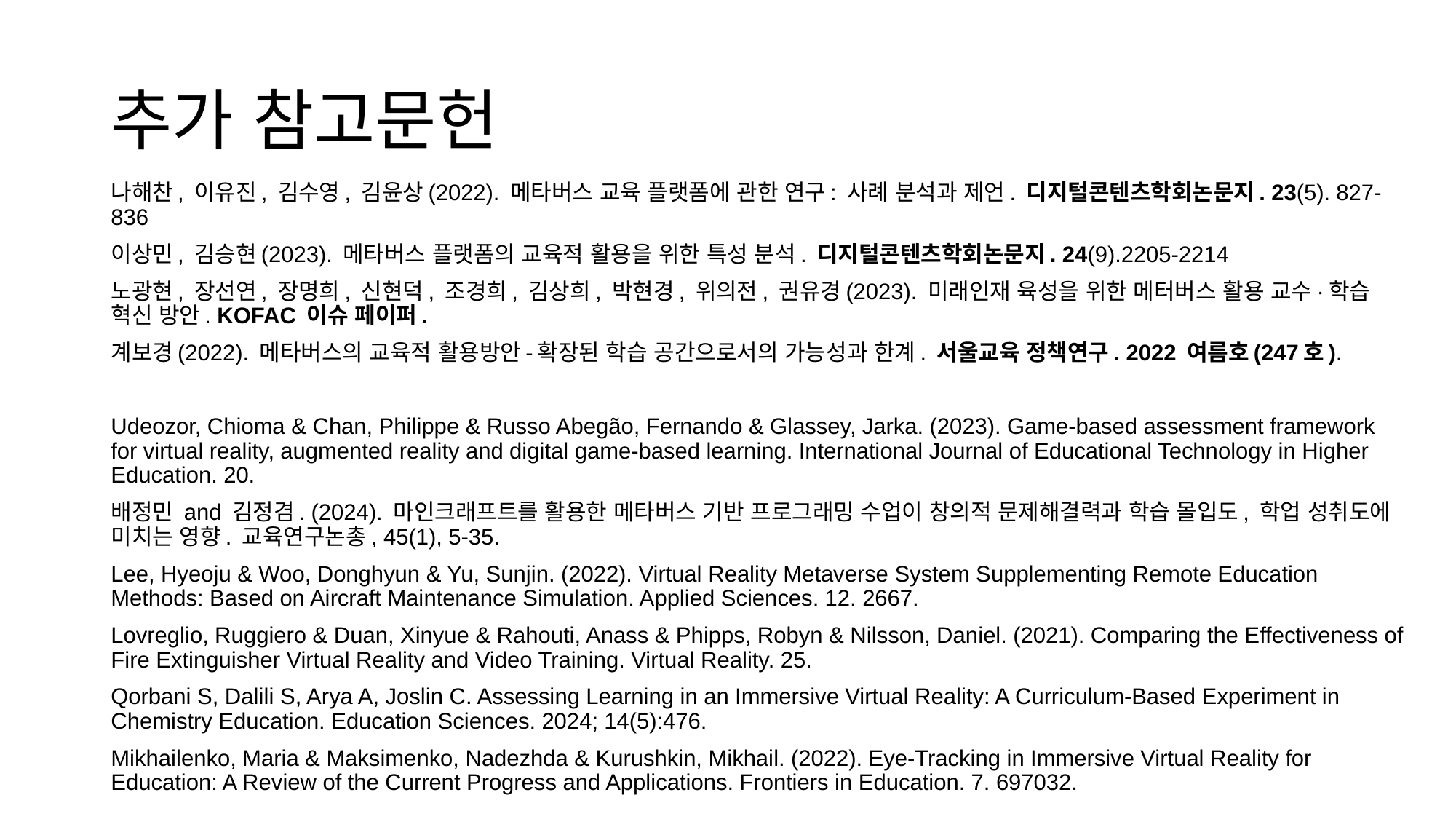

# 추가 참고문헌
나해찬, 이유진, 김수영, 김윤상(2022). 메타버스 교육 플랫폼에 관한 연구: 사례 분석과 제언. 디지털콘텐츠학회논문지. 23(5). 827-836
이상민, 김승현(2023). 메타버스 플랫폼의 교육적 활용을 위한 특성 분석. 디지털콘텐츠학회논문지. 24(9).2205-2214
노광현, 장선연, 장명희, 신현덕, 조경희, 김상희, 박현경, 위의전, 권유경(2023). 미래인재 육성을 위한 메터버스 활용 교수·학습 혁신 방안. KOFAC 이슈 페이퍼.
계보경(2022). 메타버스의 교육적 활용방안-확장된 학습 공간으로서의 가능성과 한계. 서울교육 정책연구. 2022 여름호(247호).

Udeozor, Chioma & Chan, Philippe & Russo Abegão, Fernando & Glassey, Jarka. (2023). Game-based assessment framework for virtual reality, augmented reality and digital game-based learning. International Journal of Educational Technology in Higher Education. 20.
배정민 and 김정겸. (2024). 마인크래프트를 활용한 메타버스 기반 프로그래밍 수업이 창의적 문제해결력과 학습 몰입도, 학업 성취도에 미치는 영향. 교육연구논총, 45(1), 5-35.
Lee, Hyeoju & Woo, Donghyun & Yu, Sunjin. (2022). Virtual Reality Metaverse System Supplementing Remote Education Methods: Based on Aircraft Maintenance Simulation. Applied Sciences. 12. 2667.
Lovreglio, Ruggiero & Duan, Xinyue & Rahouti, Anass & Phipps, Robyn & Nilsson, Daniel. (2021). Comparing the Effectiveness of Fire Extinguisher Virtual Reality and Video Training. Virtual Reality. 25.
Qorbani S, Dalili S, Arya A, Joslin C. Assessing Learning in an Immersive Virtual Reality: A Curriculum-Based Experiment in Chemistry Education. Education Sciences. 2024; 14(5):476.
Mikhailenko, Maria & Maksimenko, Nadezhda & Kurushkin, Mikhail. (2022). Eye-Tracking in Immersive Virtual Reality for Education: A Review of the Current Progress and Applications. Frontiers in Education. 7. 697032.